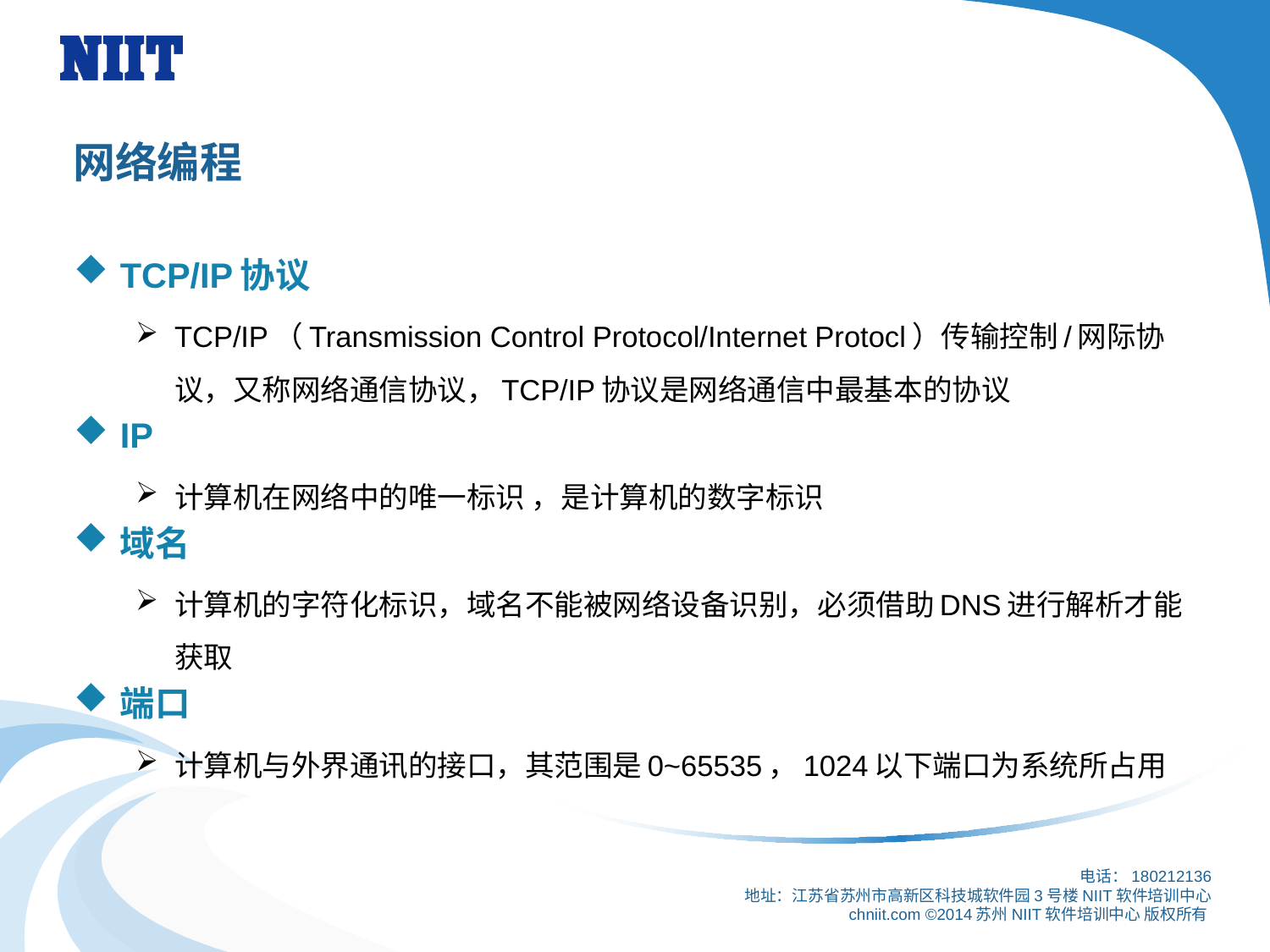

# 网络编程
TCP/IP协议
TCP/IP（Transmission Control Protocol/Internet Protocl）传输控制/网际协议，又称网络通信协议，TCP/IP协议是网络通信中最基本的协议
IP
计算机在网络中的唯一标识 ，是计算机的数字标识
域名
计算机的字符化标识，域名不能被网络设备识别，必须借助DNS进行解析才能获取
端口
计算机与外界通讯的接口，其范围是0~65535，1024以下端口为系统所占用